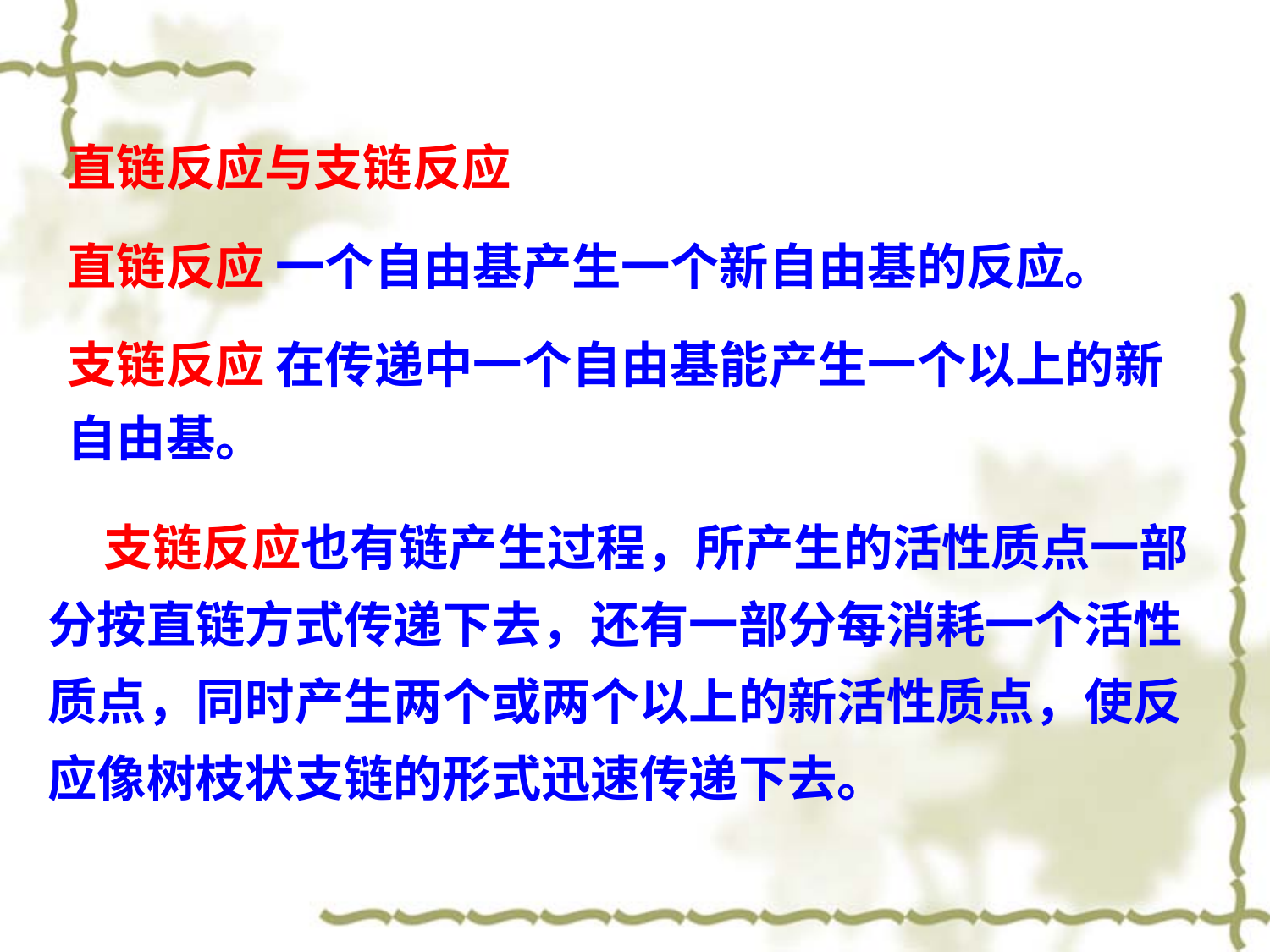

直链反应与支链反应
直链反应 一个自由基产生一个新自由基的反应。
支链反应 在传递中一个自由基能产生一个以上的新自由基。
      支链反应也有链产生过程，所产生的活性质点一部分按直链方式传递下去，还有一部分每消耗一个活性质点，同时产生两个或两个以上的新活性质点，使反应像树枝状支链的形式迅速传递下去。